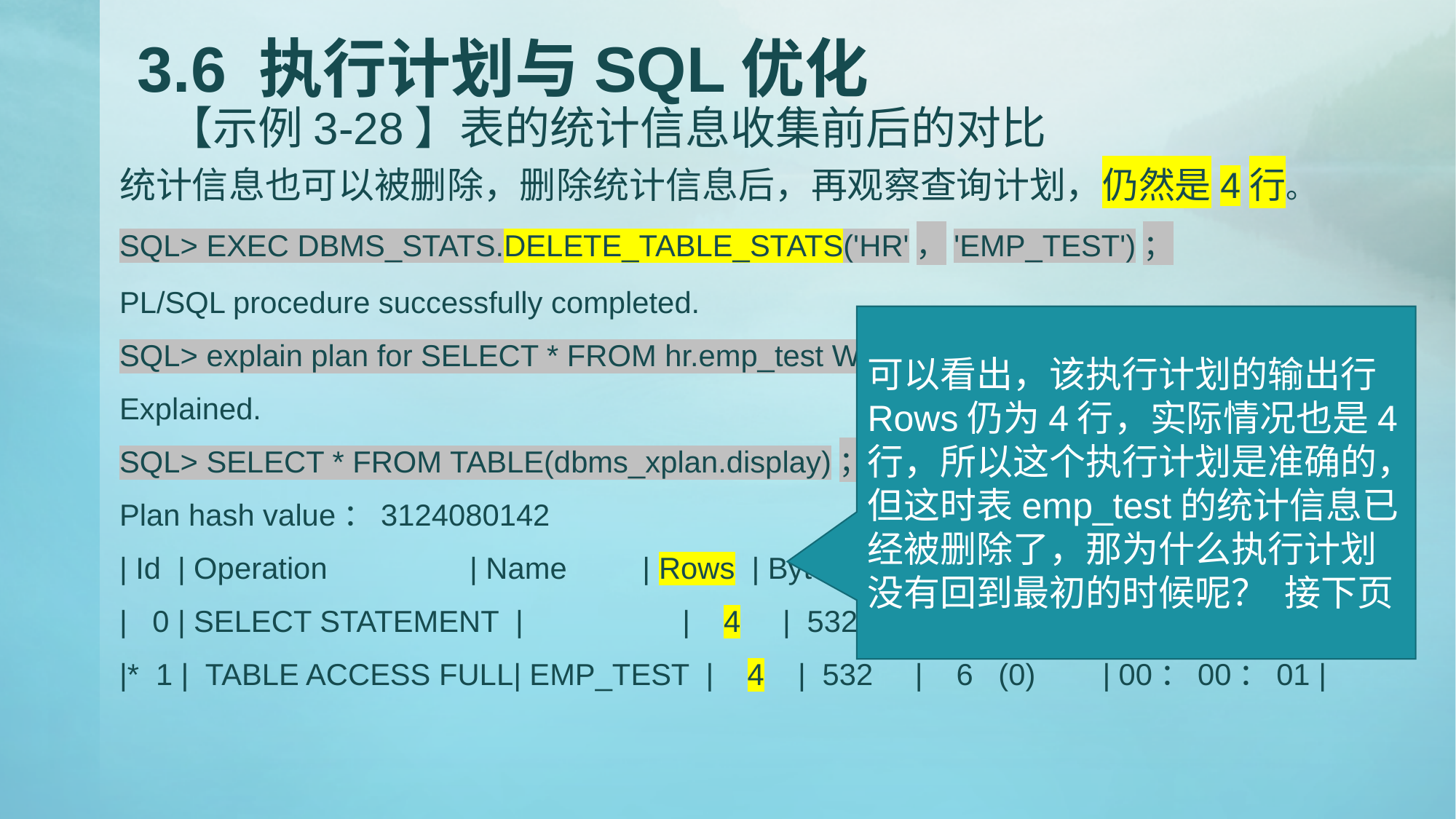

# 3.6 执行计划与SQL优化 【示例3-28】表的统计信息收集前后的对比
统计信息也可以被删除，删除统计信息后，再观察查询计划，仍然是4行。
SQL> EXEC DBMS_STATS.DELETE_TABLE_STATS('HR'，'EMP_TEST')；
PL/SQL procedure successfully completed.
SQL> explain plan for SELECT * FROM hr.emp_test WHERE  employee_id=110；
Explained.
SQL> SELECT * FROM TABLE(dbms_xplan.display)；
Plan hash value：3124080142
| Id  | Operation                 | Name         | Rows  | Bytes | Cost (%CPU)| Time     |
|   0 | SELECT STATEMENT  |                   |    4     |  532    |    6   (0)        | 00：00：01 |
|*  1 |  TABLE ACCESS FULL| EMP_TEST  |    4    |  532     |    6   (0)        | 00：00：01 |
可以看出，该执行计划的输出行Rows仍为4行，实际情况也是4行，所以这个执行计划是准确的，但这时表emp_test的统计信息已经被删除了，那为什么执行计划没有回到最初的时候呢？  接下页